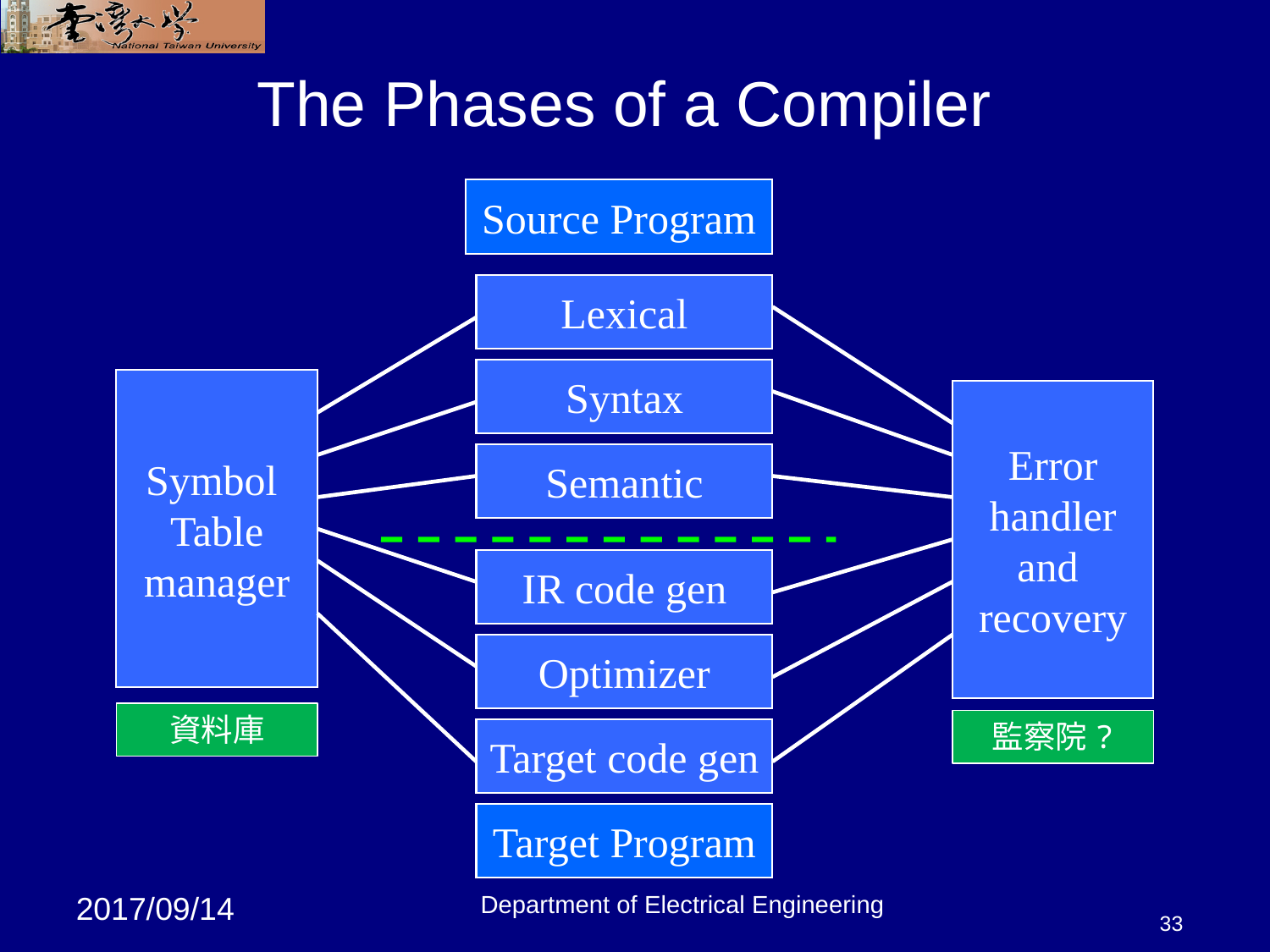

33
# The Phases of a Compiler

Source Program
Lexical

Syntax
Symbol
Table
manager
Error
handler
and
recovery

Semantic

IR code gen

Optimizer

資料庫
監察院?
Target code gen
Target Program
Department of Electrical Engineering